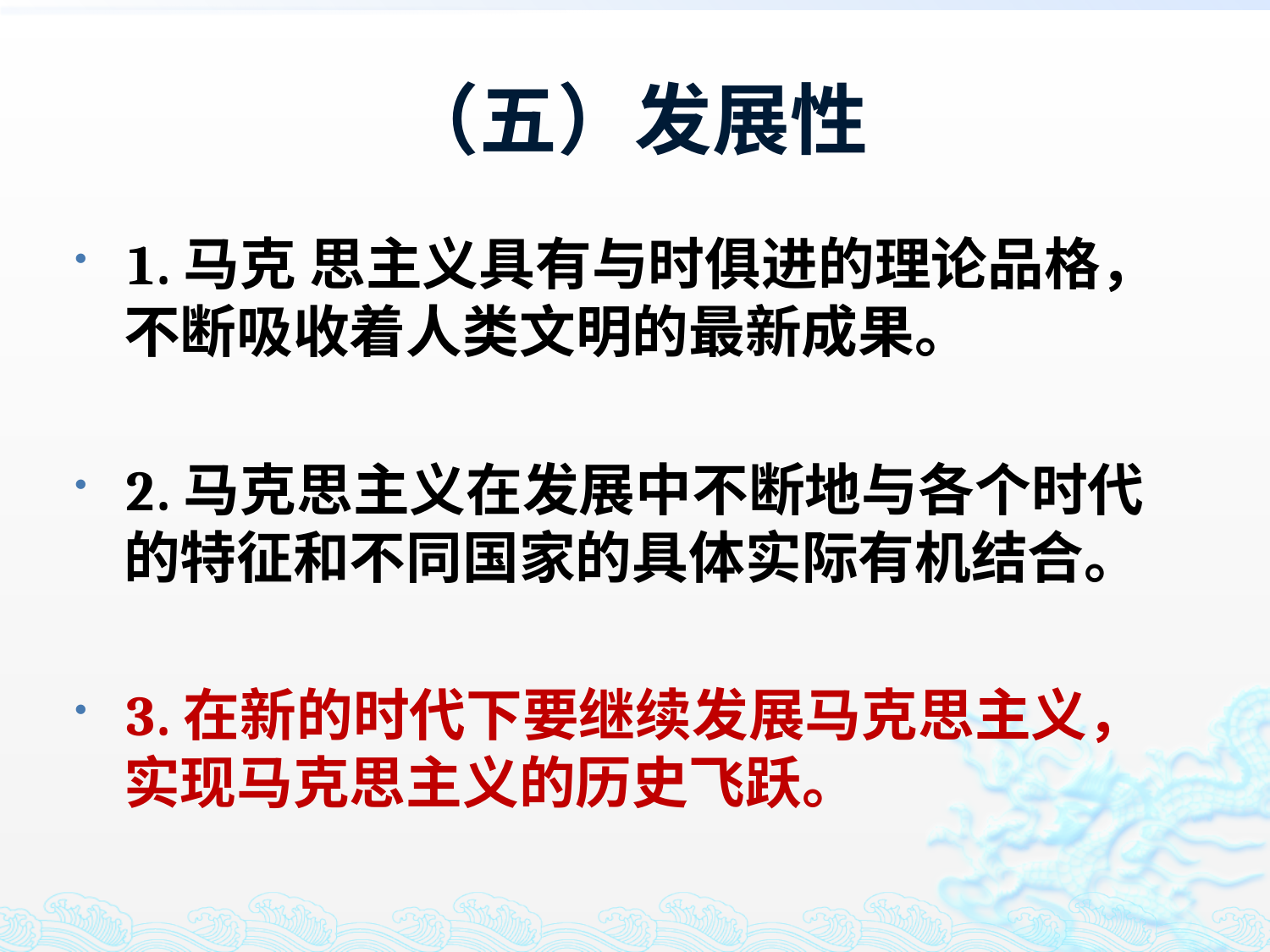

# （五）发展性
1.马克 思主义具有与时俱进的理论品格，不断吸收着人类文明的最新成果。

2.马克思主义在发展中不断地与各个时代的特征和不同国家的具体实际有机结合。

3.在新的时代下要继续发展马克思主义，实现马克思主义的历史飞跃。